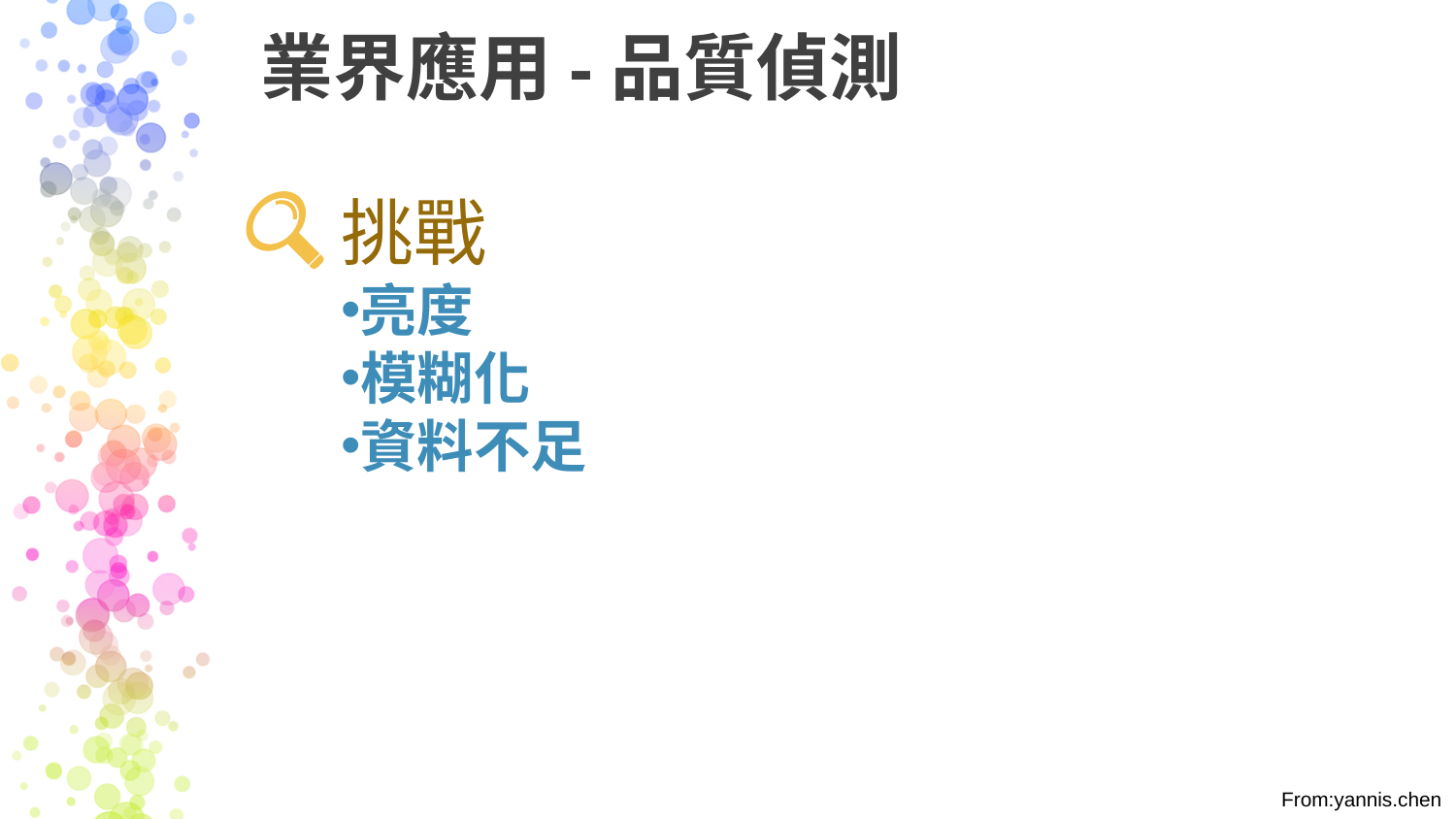

# 業界應用-品質偵測
挑戰
亮度
模糊化
資料不足

From:yannis.chen